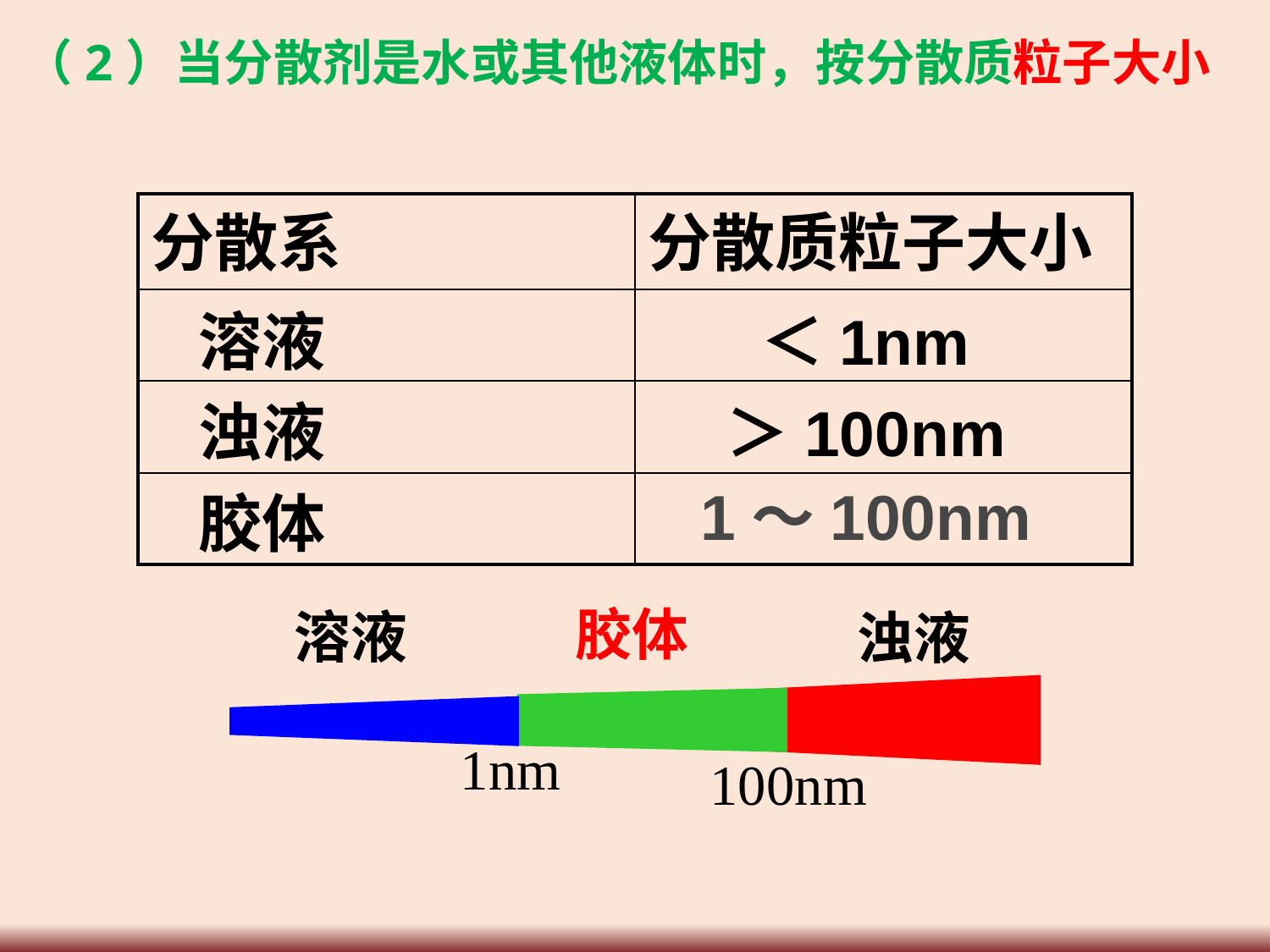

（2）当分散剂是水或其他液体时，按分散质粒子大小
| 分散系 | 分散质粒子大小 |
| --- | --- |
|  |  |
|  |  |
|  |  |

＜1nm
溶液
浊液
胶体
＞100nm
1～100nm
胶体
溶液
浊液

1nm
100nm